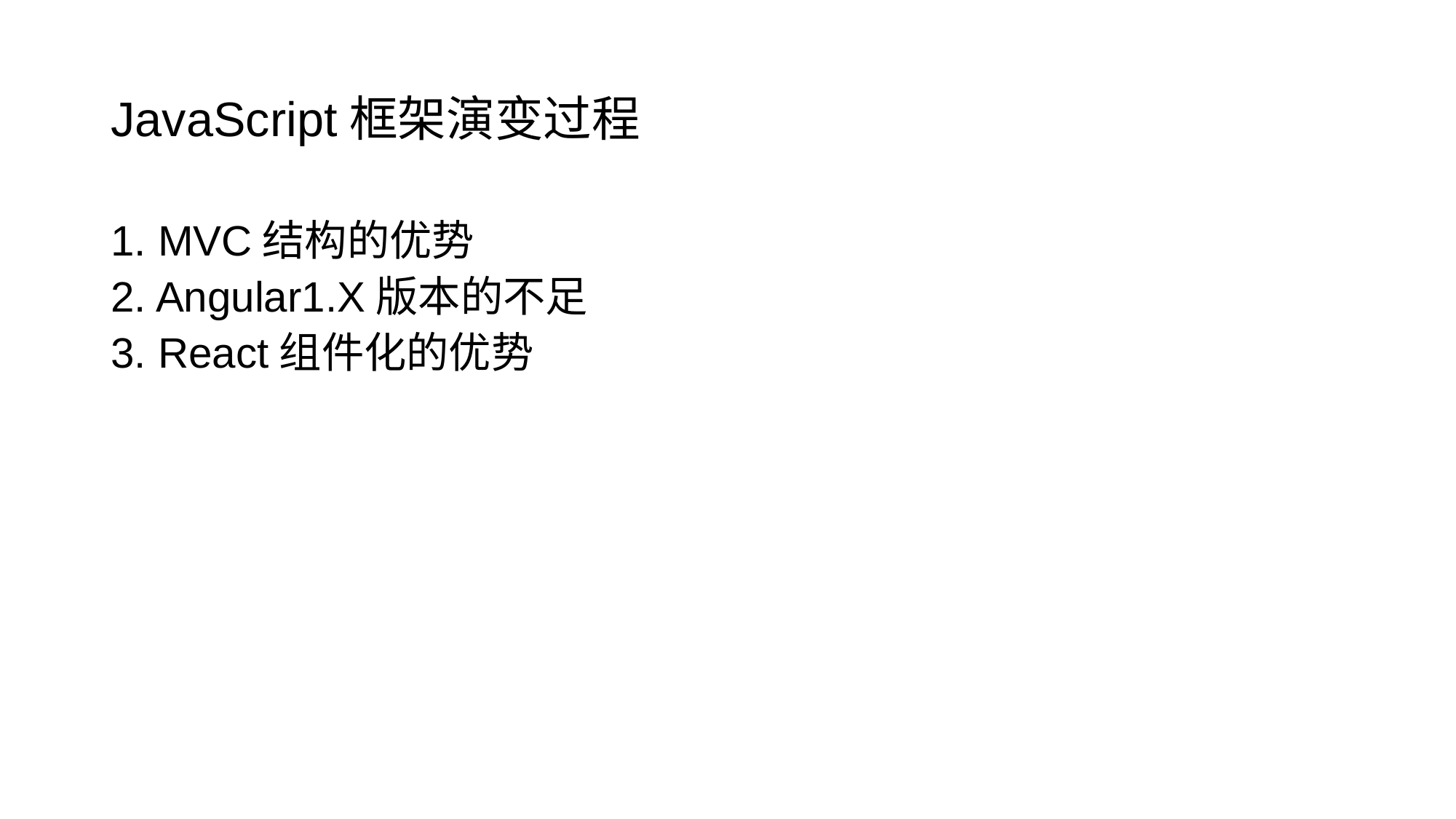

# JavaScript框架演变过程
1. MVC结构的优势
2. Angular1.X版本的不足
3. React组件化的优势